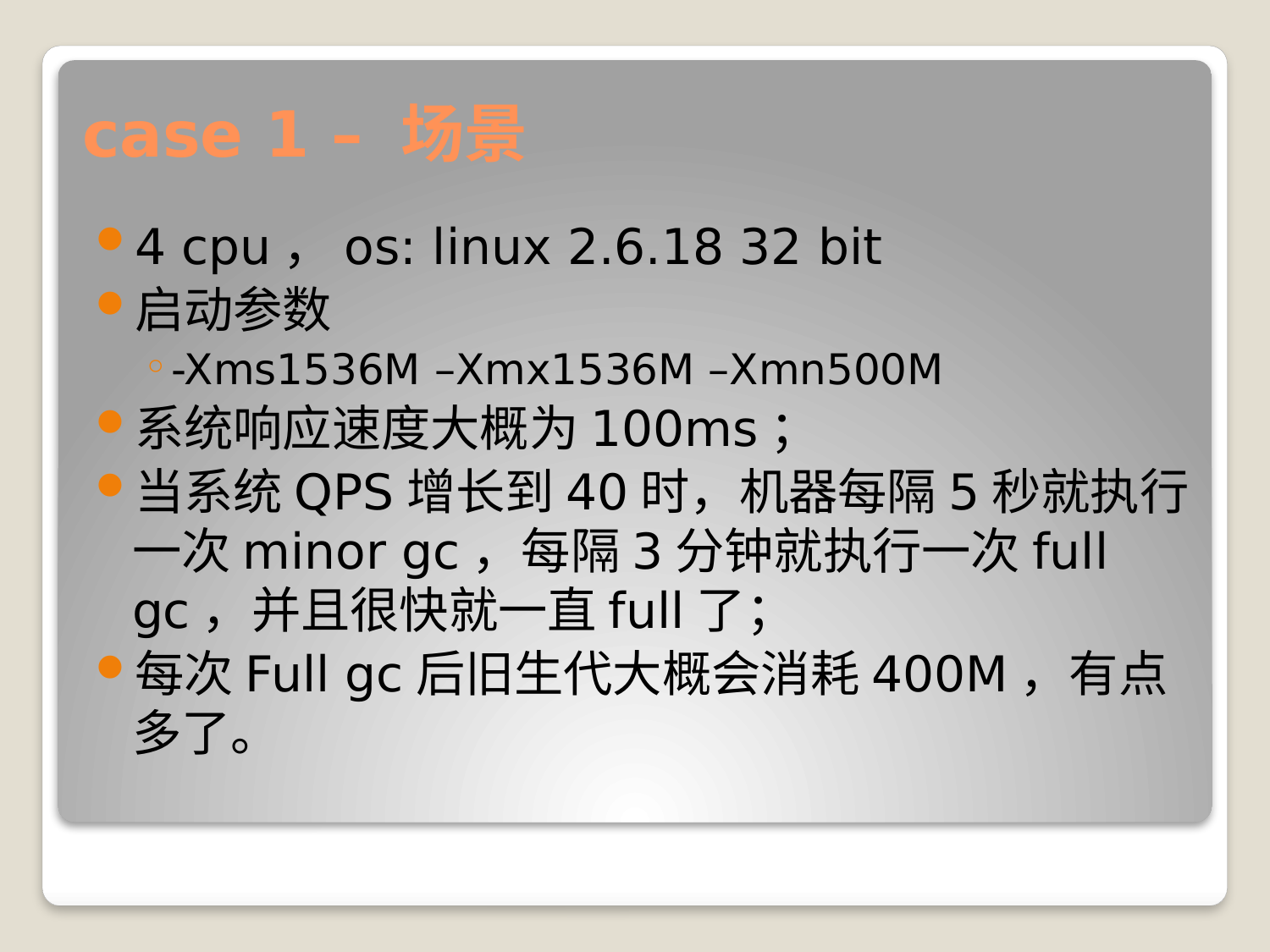

# case 1 – 场景
4 cpu，os: linux 2.6.18 32 bit
启动参数
-Xms1536M –Xmx1536M –Xmn500M
系统响应速度大概为100ms；
当系统QPS增长到40时，机器每隔5秒就执行一次minor gc，每隔3分钟就执行一次full gc，并且很快就一直full了；
每次Full gc后旧生代大概会消耗400M，有点多了。